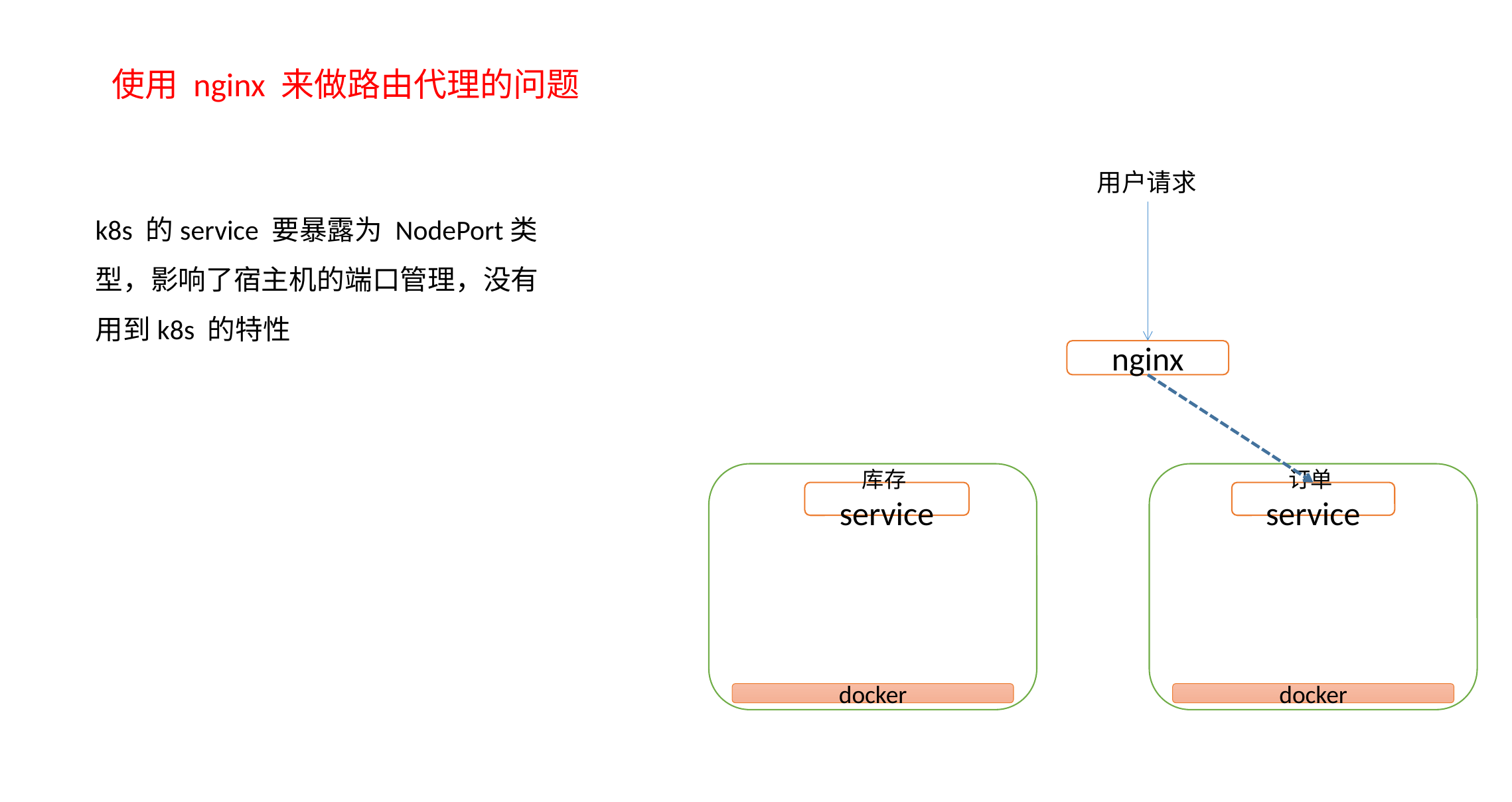

使用 nginx 来做路由代理的问题
用户请求
k8s 的service 要暴露为 NodePort类型，影响了宿主机的端口管理，没有用到k8s 的特性
nginx

库存service
订单service
docker
docker